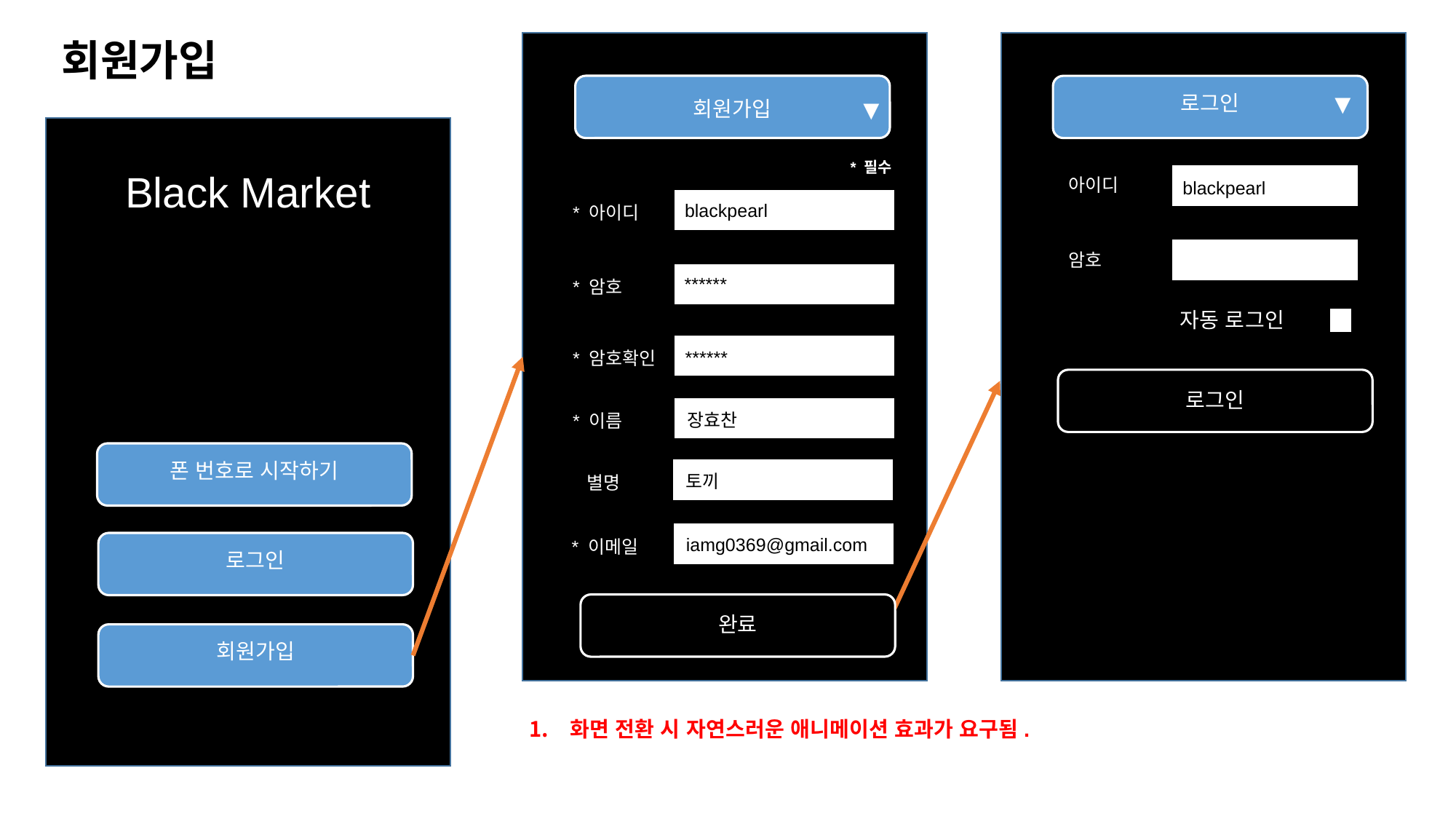

회원가입

회원가입

로그인
▼
▼

* 필수
Black Market

아이디
blackpearl

blackpearl
* 아이디

암호

******
* 암호
자동 로그인

******
* 암호확인

로그인

장효찬
* 이름

폰 번호로 시작하기

토끼
   별명

iamg0369@gmail.com
* 이메일

로그인

완료

회원가입
화면 전환 시 자연스러운 애니메이션 효과가 요구됨.